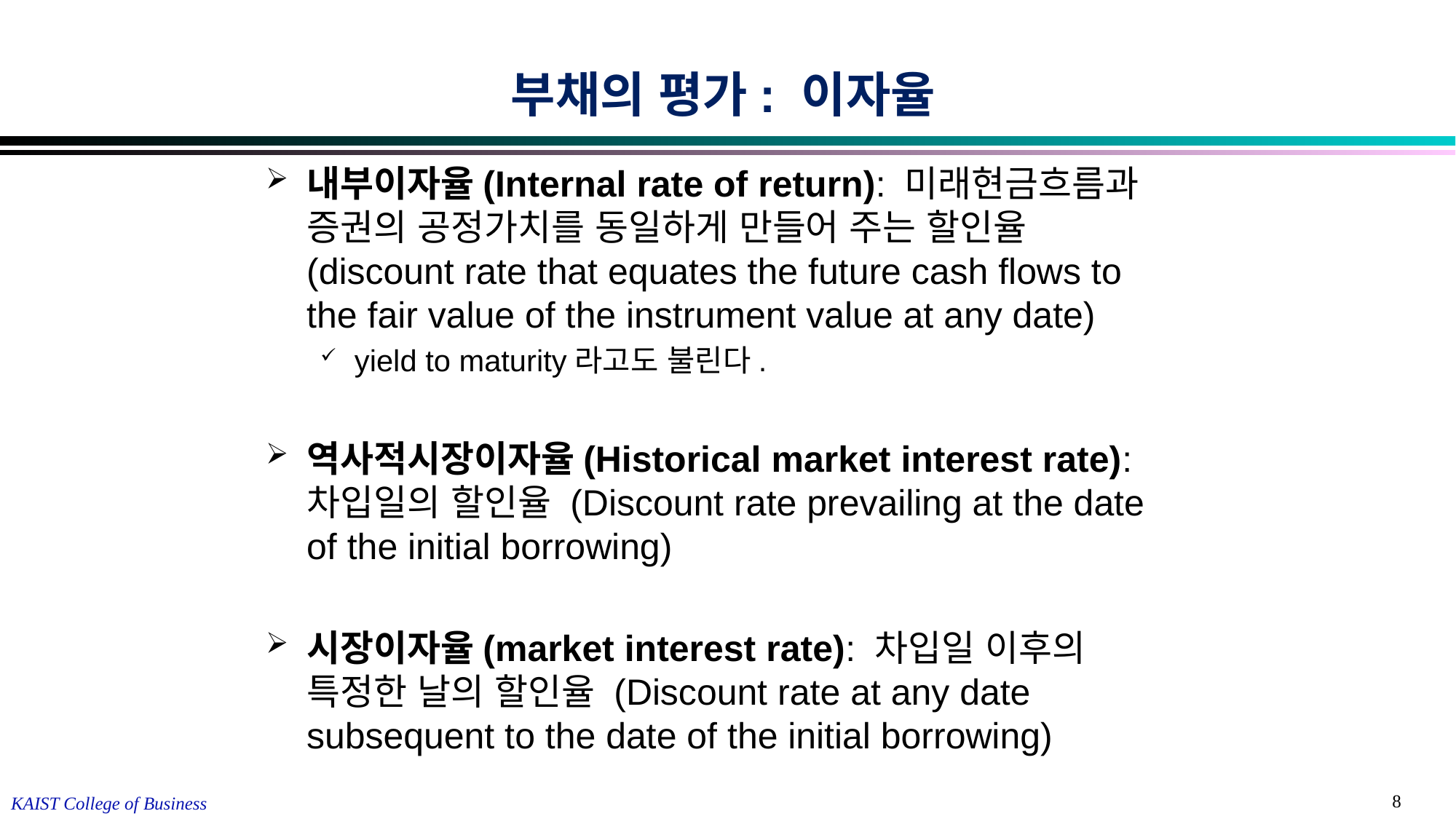

# 부채의 평가: 이자율
내부이자율(Internal rate of return): 미래현금흐름과 증권의 공정가치를 동일하게 만들어 주는 할인율(discount rate that equates the future cash flows to the fair value of the instrument value at any date)
yield to maturity라고도 불린다.

역사적시장이자율(Historical market interest rate): 차입일의 할인율 (Discount rate prevailing at the date of the initial borrowing)

시장이자율(market interest rate): 차입일 이후의 특정한 날의 할인율 (Discount rate at any date subsequent to the date of the initial borrowing)